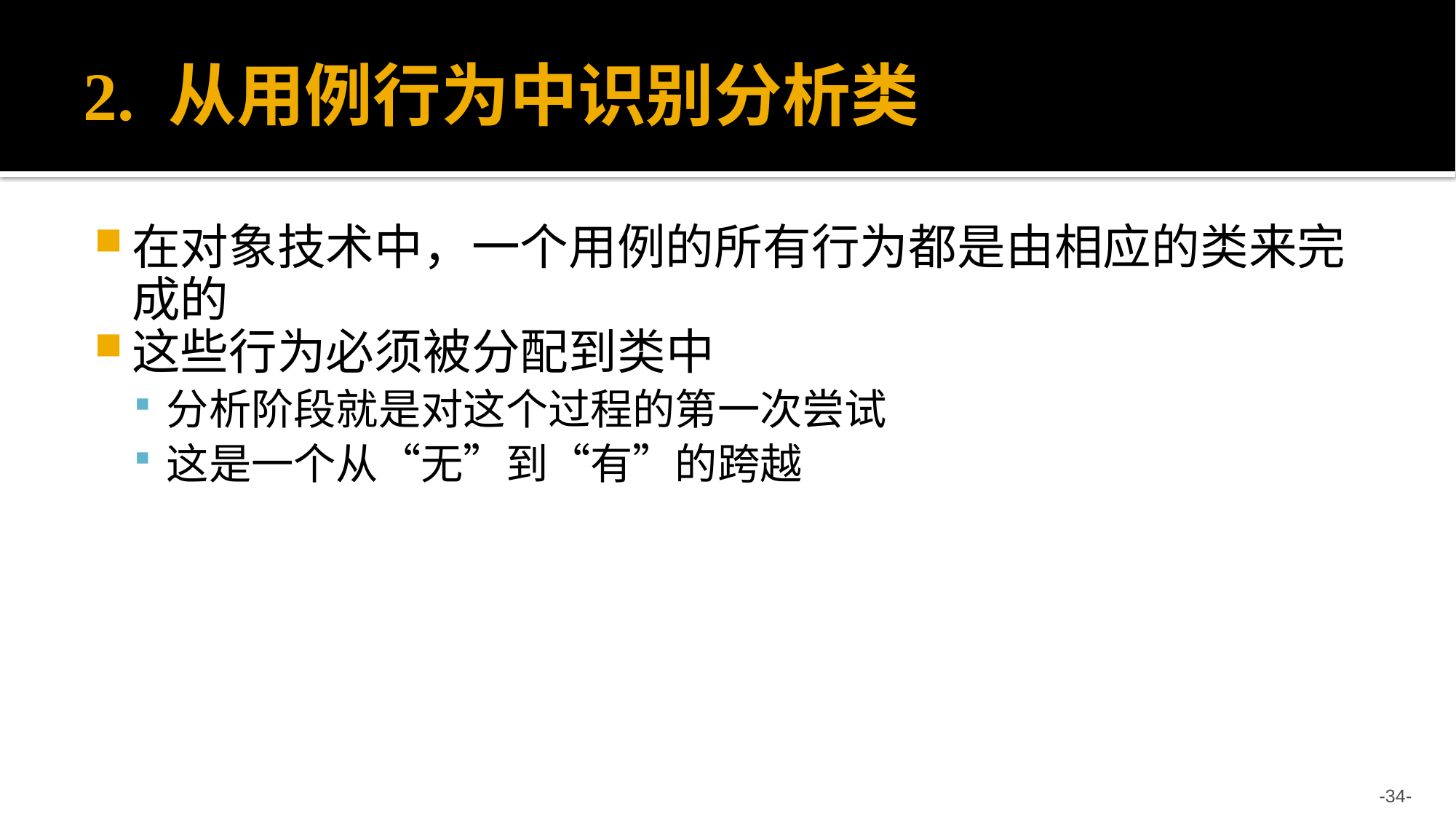

# 2. 从用例行为中识别分析类
在对象技术中，一个用例的所有行为都是由相应的类来完成的
这些行为必须被分配到类中
分析阶段就是对这个过程的第一次尝试
这是一个从“无”到“有”的跨越
-34-